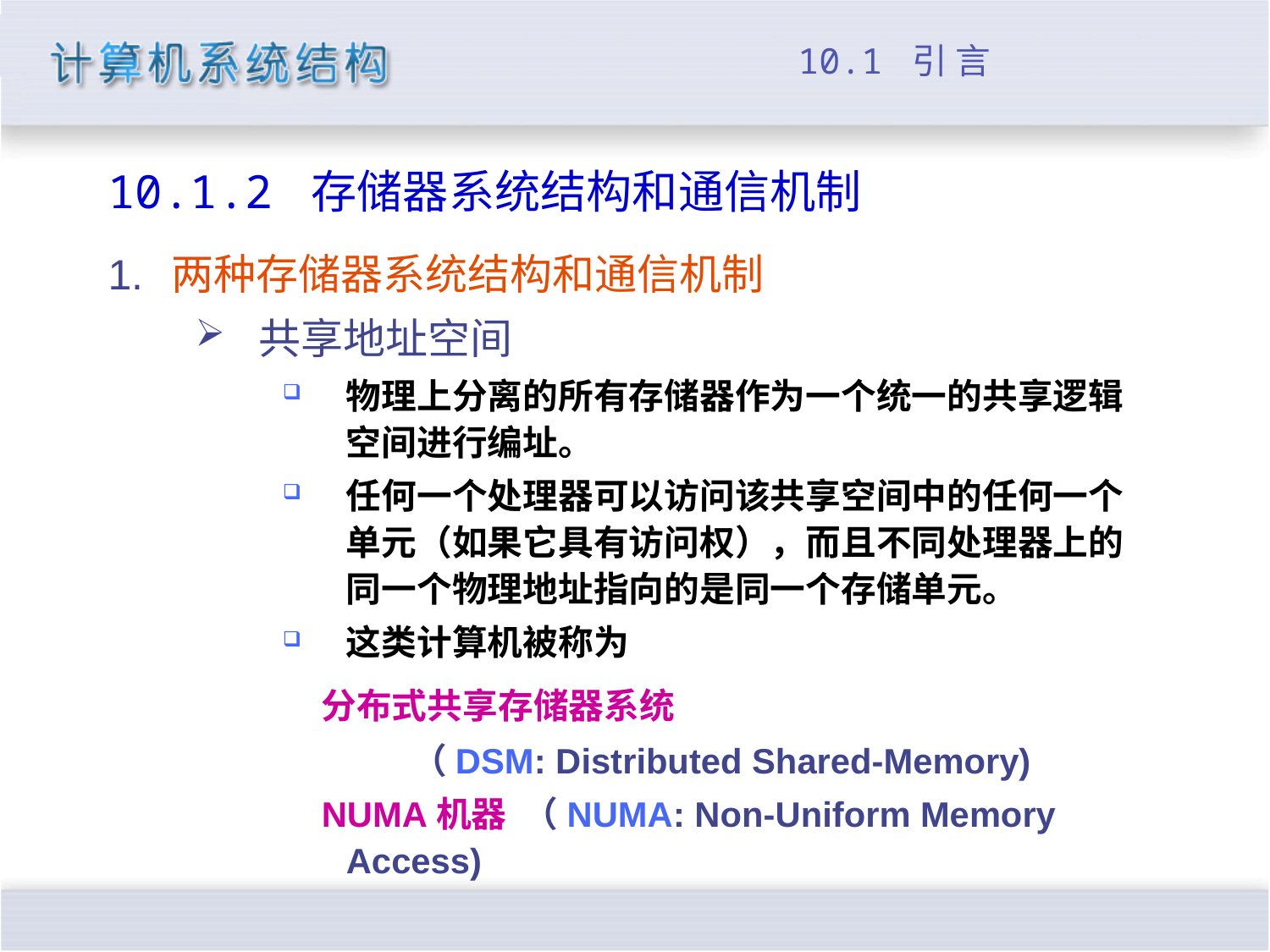

# 10.1 引 言
10.1.2 存储器系统结构和通信机制
两种存储器系统结构和通信机制
共享地址空间
物理上分离的所有存储器作为一个统一的共享逻辑空间进行编址。
任何一个处理器可以访问该共享空间中的任何一个单元（如果它具有访问权），而且不同处理器上的同一个物理地址指向的是同一个存储单元。
这类计算机被称为
   分布式共享存储器系统
               （DSM: Distributed Shared-Memory)
    NUMA机器  （NUMA: Non-Uniform Memory Access)